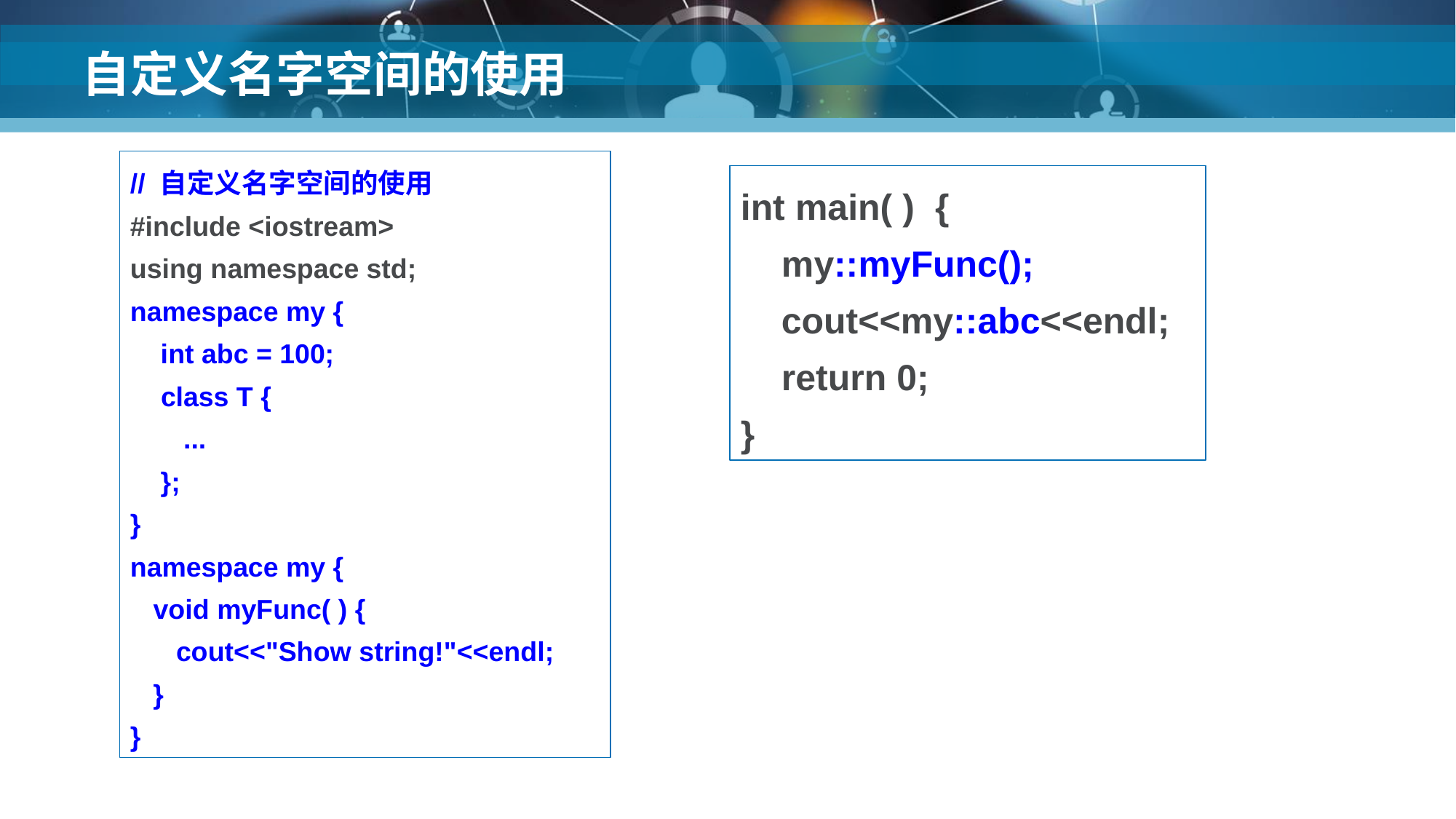

# 自定义名字空间的使用
// 自定义名字空间的使用
#include <iostream>
using namespace std;
namespace my {
    int abc = 100;
    class T {
       ...
    };
}
namespace my {
   void myFunc( ) {
      cout<<"Show string!"<<endl;
   }
}
int main( )  {
    my::myFunc();
    cout<<my::abc<<endl;
    return 0;
}